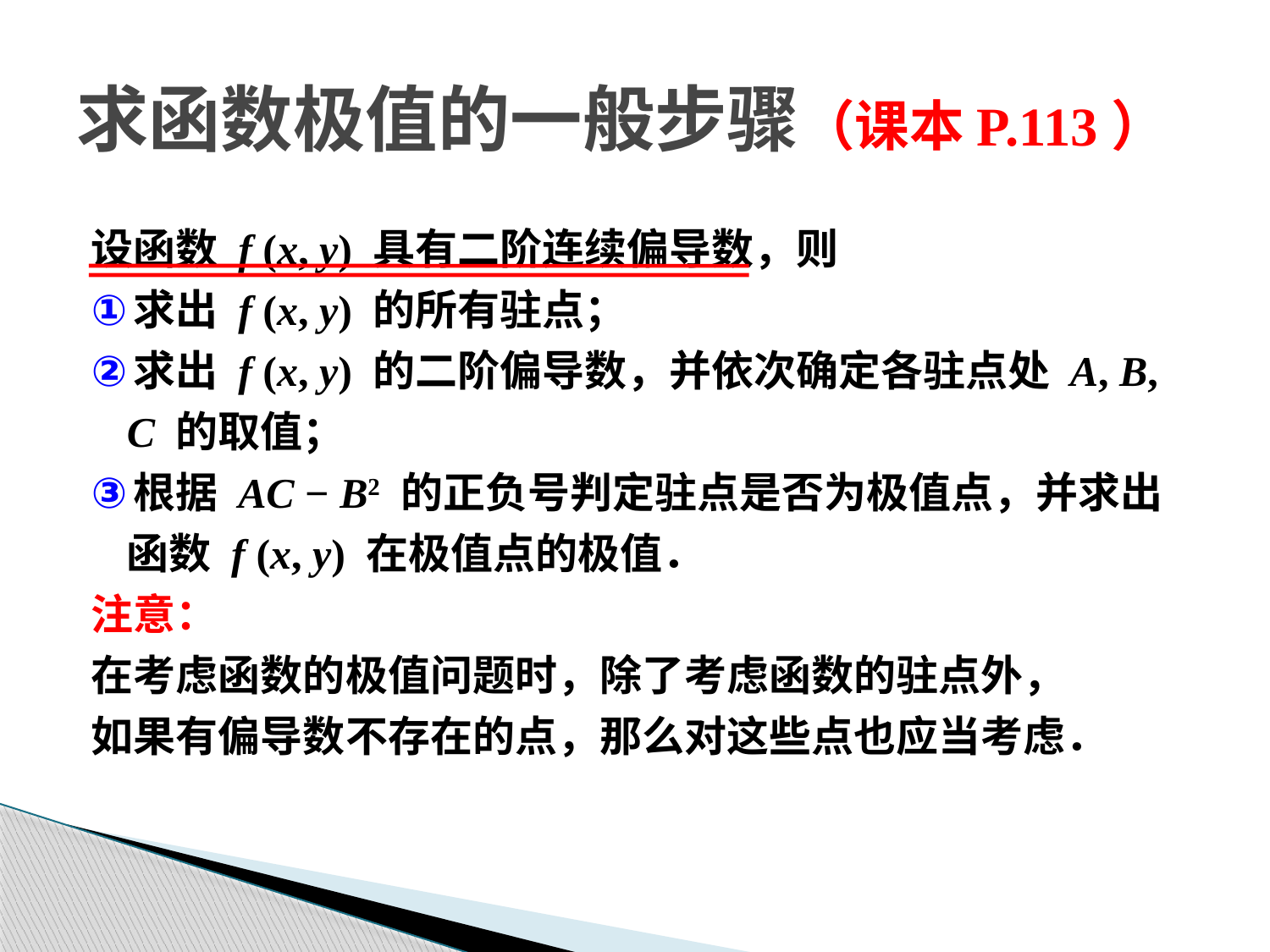

# 求函数极值的一般步骤（课本P.113）
设函数 f (x, y) 具有二阶连续偏导数，则
求出 f (x, y) 的所有驻点；
求出 f (x, y) 的二阶偏导数，并依次确定各驻点处 A, B, C 的取值；
根据 AC − B2 的正负号判定驻点是否为极值点，并求出函数 f (x, y) 在极值点的极值．
注意：
在考虑函数的极值问题时，除了考虑函数的驻点外，
如果有偏导数不存在的点，那么对这些点也应当考虑．